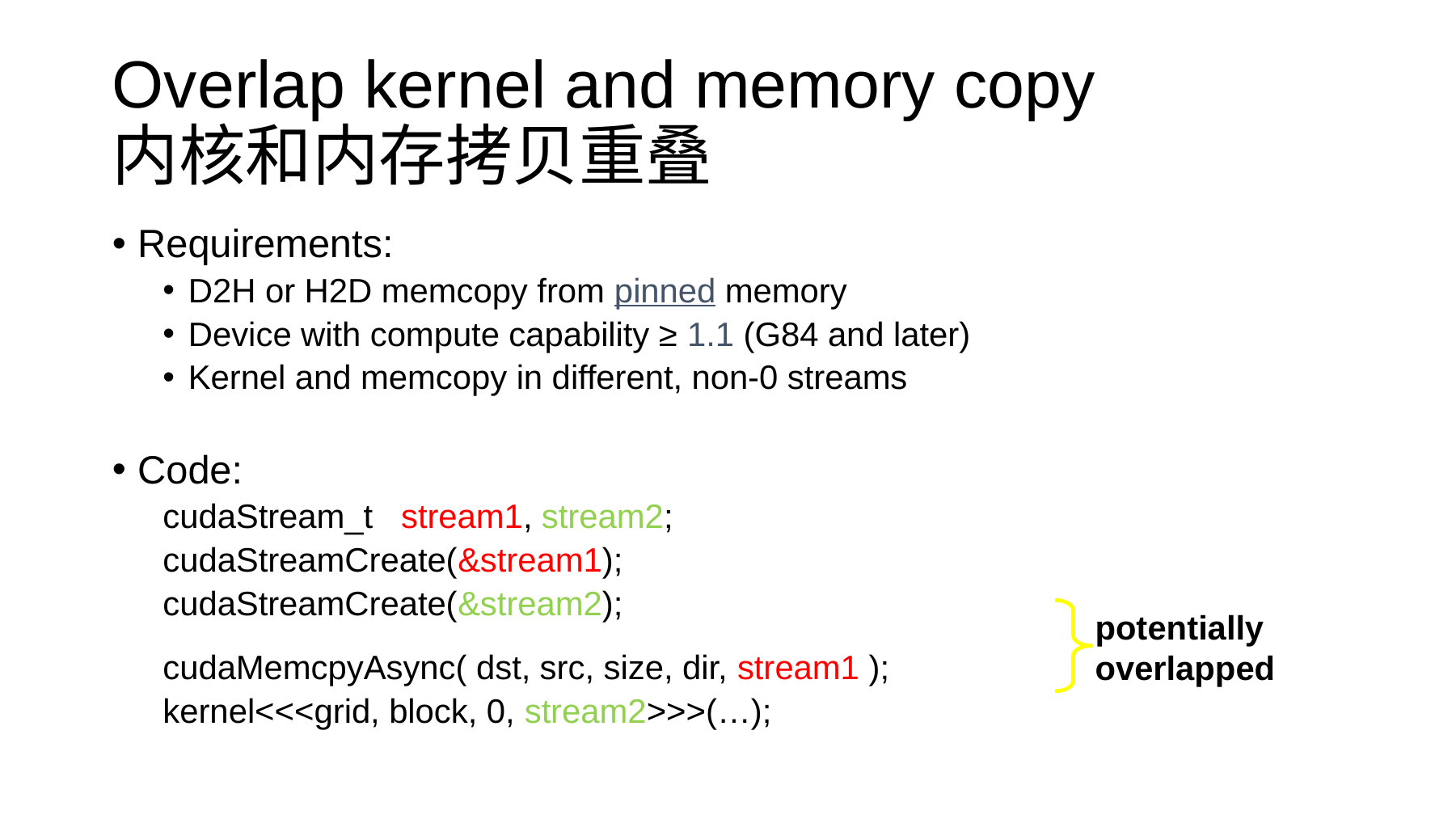

# Overlap kernel and memory copy 内核和内存拷贝重叠
Requirements:
D2H or H2D memcopy from pinned memory
Device with compute capability ≥ 1.1 (G84 and later)
Kernel and memcopy in different, non-0 streams

Code:
cudaStream_t   stream1, stream2;
cudaStreamCreate(&stream1);
cudaStreamCreate(&stream2);

cudaMemcpyAsync( dst, src, size, dir, stream1 );
kernel<<<grid, block, 0, stream2>>>(…);

potentially
overlapped